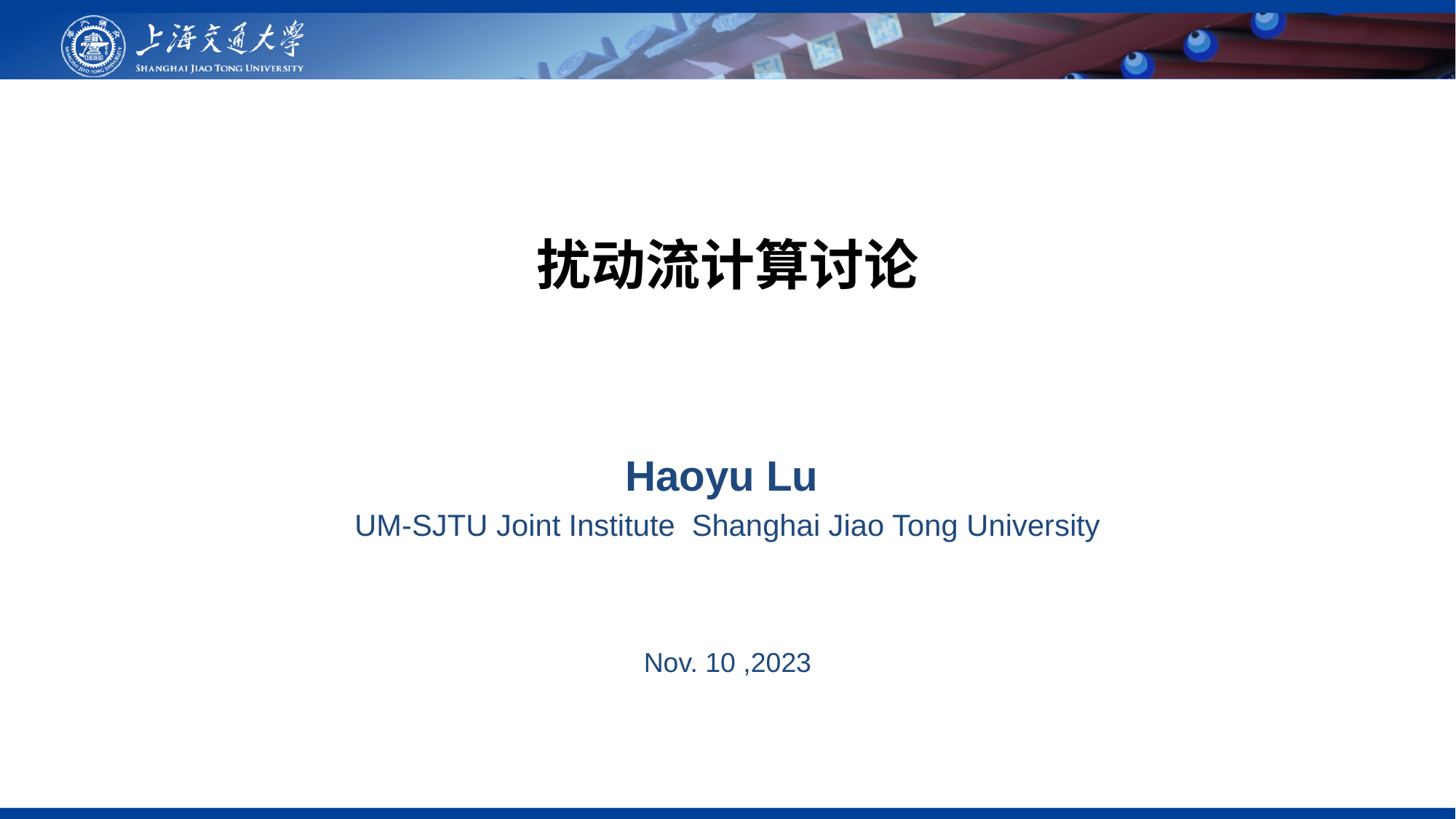

扰动流计算讨论

Haoyu Lu
UM-SJTU Joint Institute  Shanghai Jiao Tong University

Nov. 10 ,2023